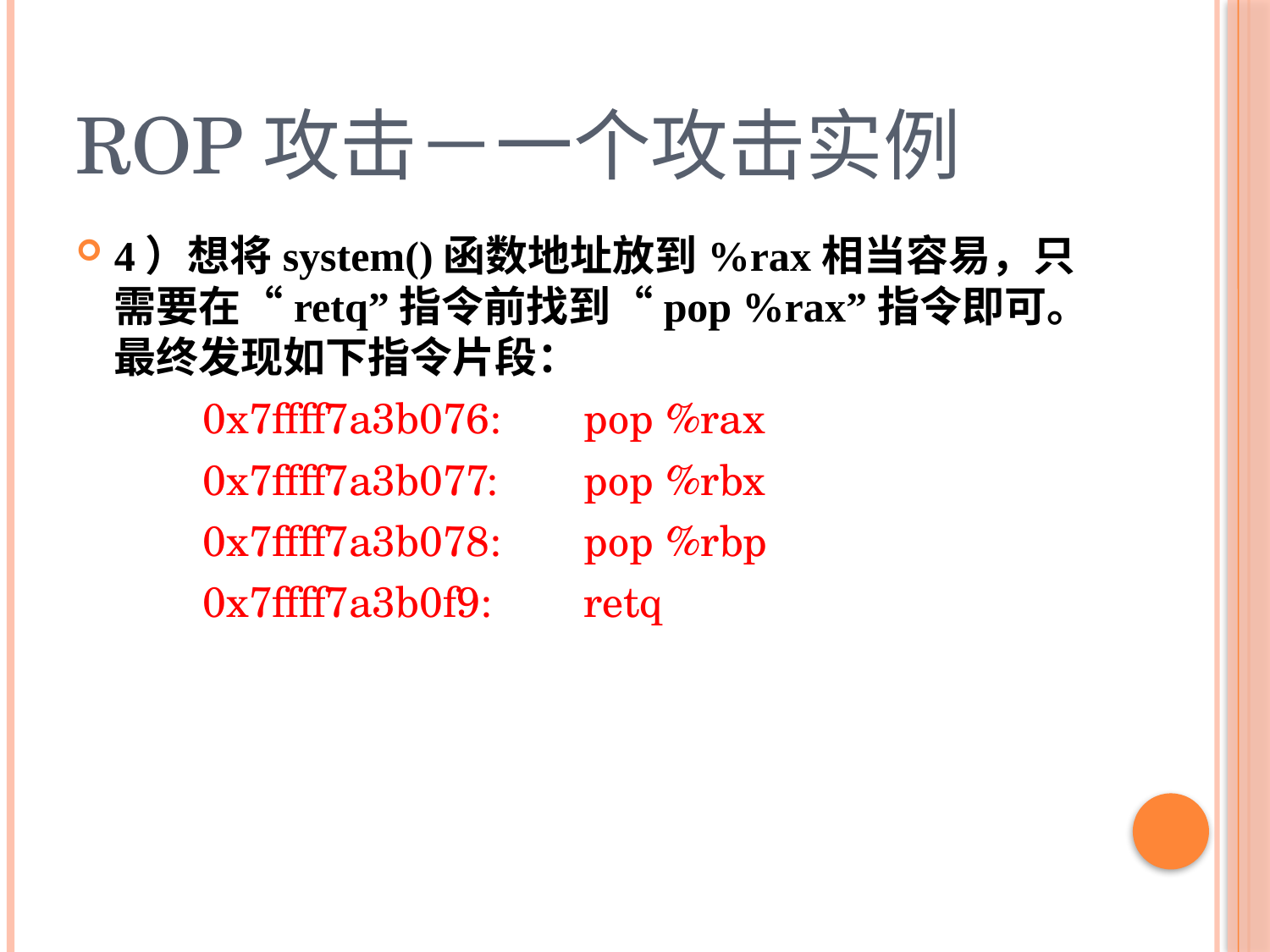

# ROP攻击－一个攻击实例
4）想将system()函数地址放到%rax相当容易，只需要在“retq”指令前找到“pop %rax”指令即可。最终发现如下指令片段：
	0x7ffff7a3b076: 	pop %rax
	0x7ffff7a3b077: 	pop %rbx
	0x7ffff7a3b078: 	pop %rbp
	0x7ffff7a3b0f9: 	retq